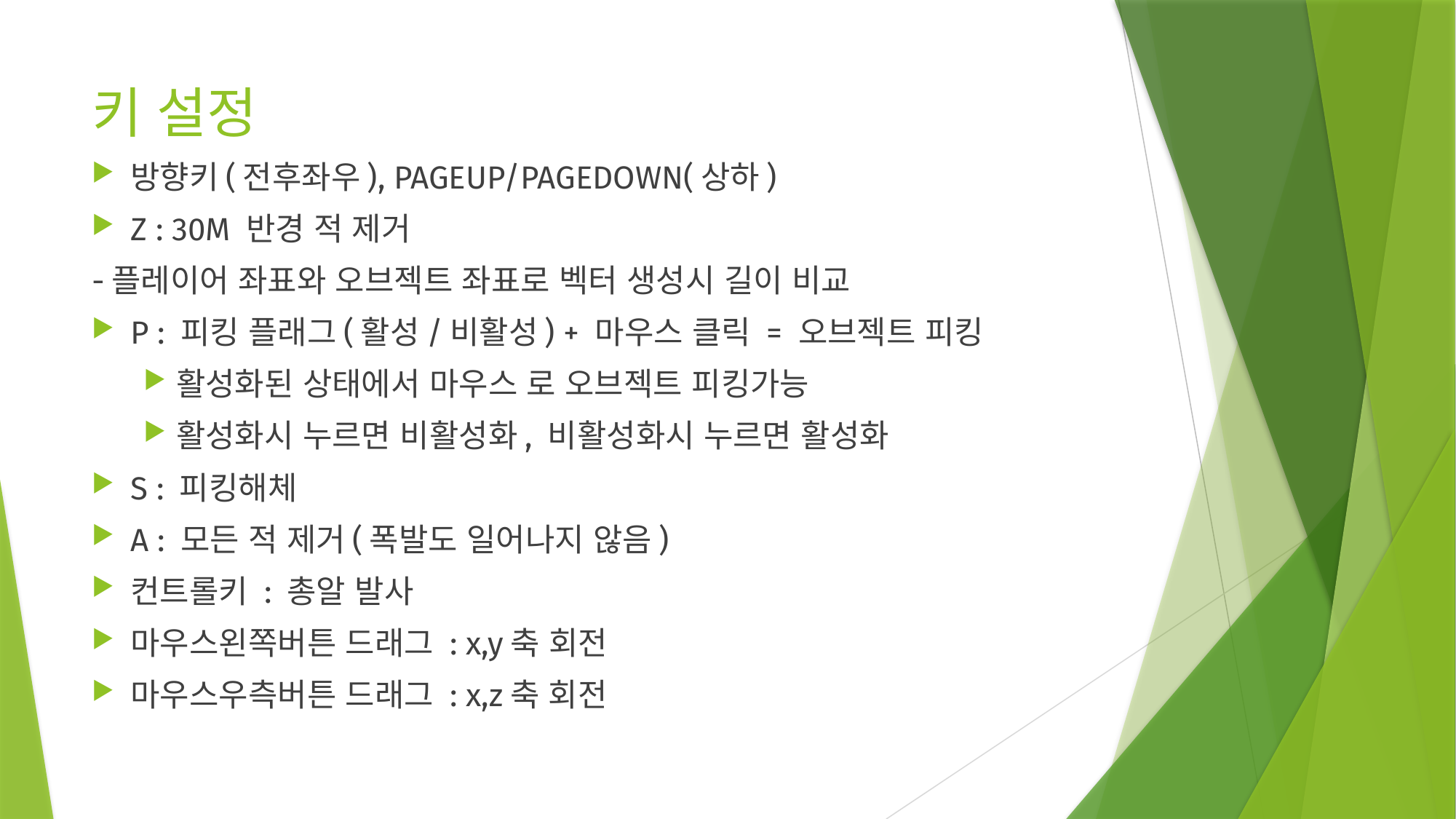

# 키 설정
방향키(전후좌우), PAGEUP/PAGEDOWN(상하)
Z : 30M 반경 적 제거
-플레이어 좌표와 오브젝트 좌표로 벡터 생성시 길이 비교
P : 피킹 플래그(활성/비활성) + 마우스 클릭 = 오브젝트 피킹
활성화된 상태에서 마우스 로 오브젝트 피킹가능
활성화시 누르면 비활성화, 비활성화시 누르면 활성화
S : 피킹해체
A : 모든 적 제거(폭발도 일어나지 않음)
컨트롤키 : 총알 발사
마우스왼쪽버튼 드래그 : x,y축 회전
마우스우측버튼 드래그 : x,z축 회전